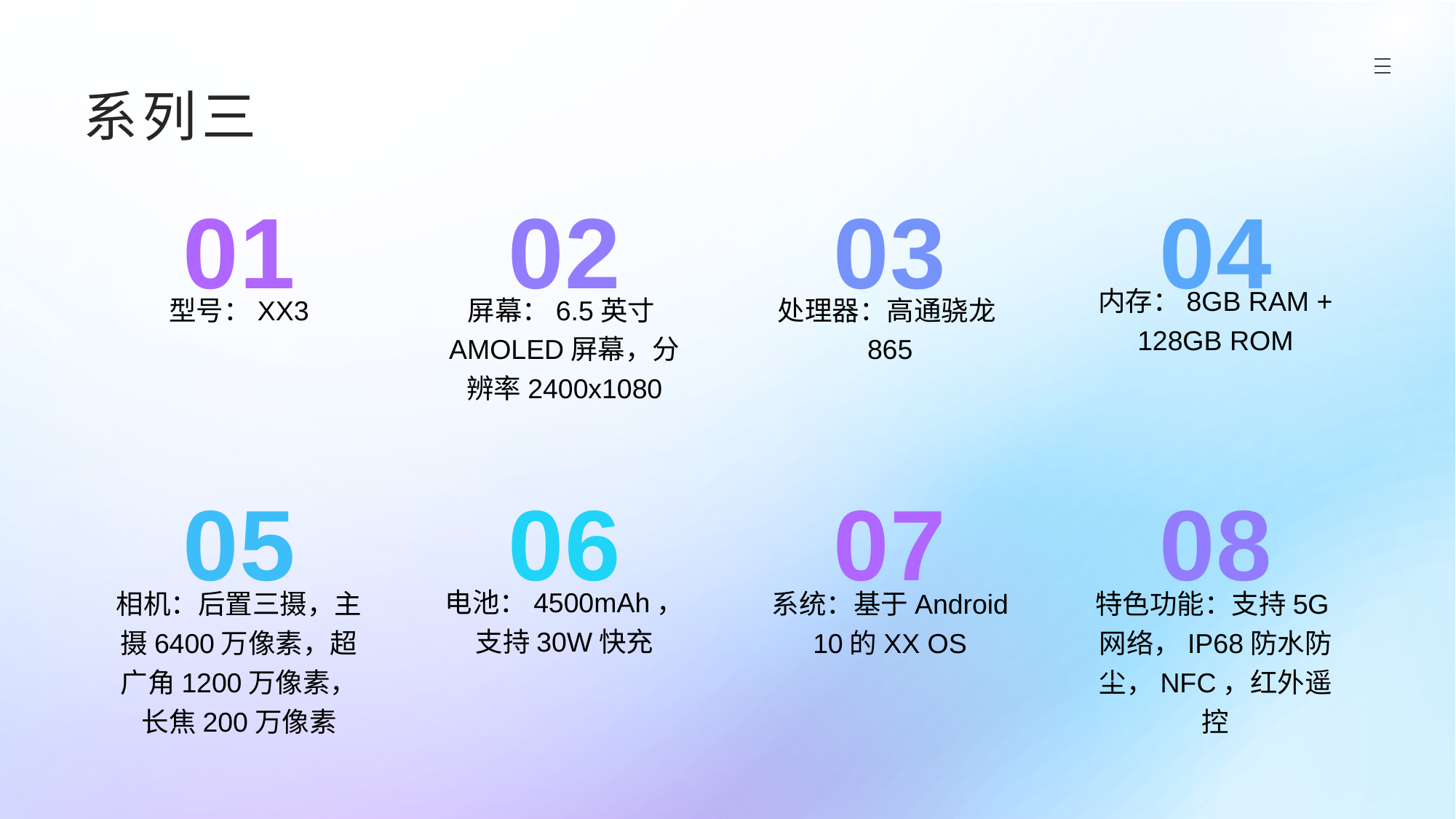

系列三
01
02
03
04
内存：8GB RAM + 128GB ROM
型号：XX3
屏幕：6.5英寸AMOLED屏幕，分辨率2400x1080
处理器：高通骁龙865
05
06
07
08
电池：4500mAh，支持30W快充
相机：后置三摄，主摄6400万像素，超广角1200万像素，长焦200万像素
系统：基于Android 10的XX OS
特色功能：支持5G网络，IP68防水防尘，NFC，红外遥控